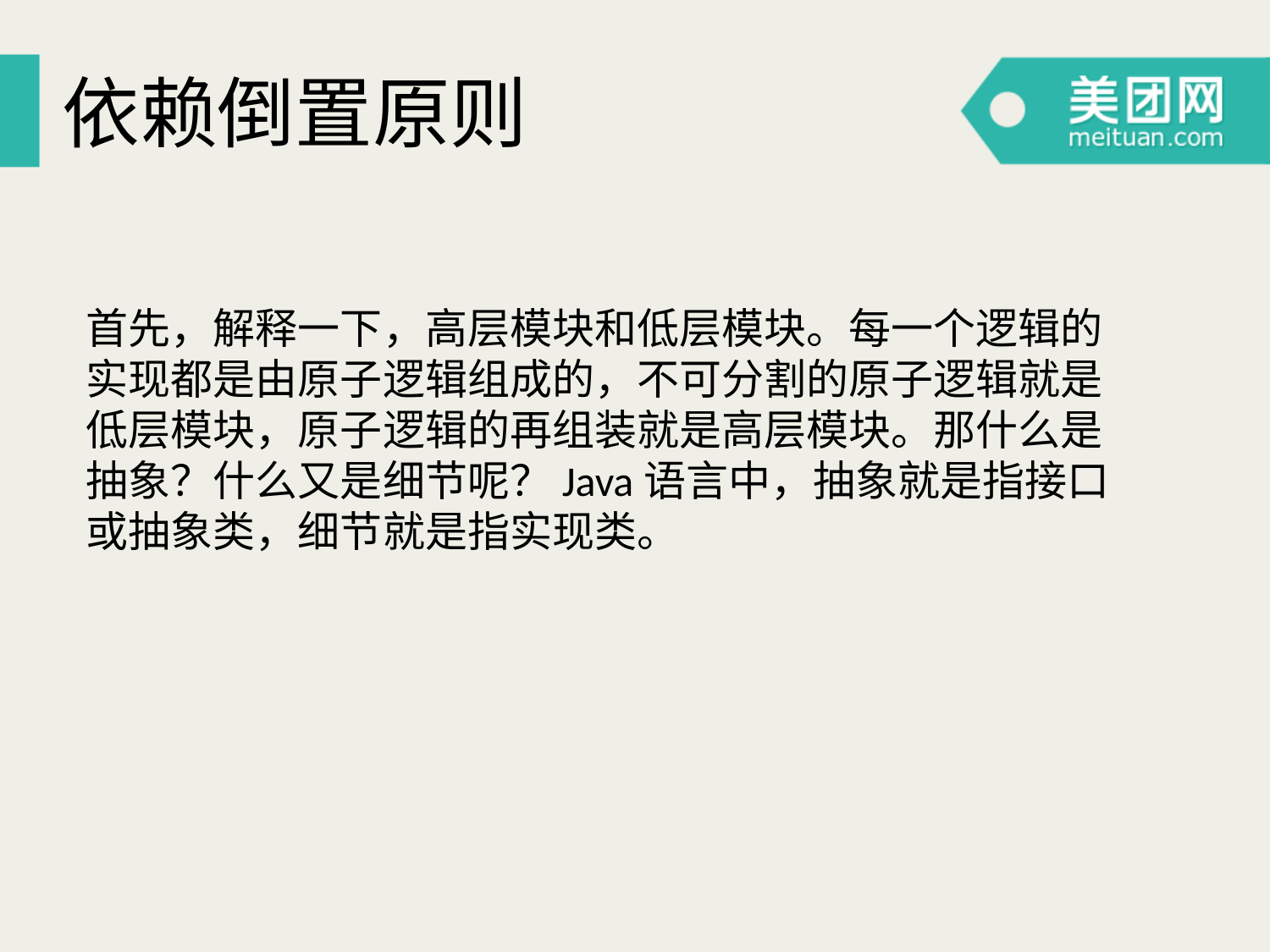

依赖倒置原则
首先，解释一下，高层模块和低层模块。每一个逻辑的实现都是由原子逻辑组成的，不可分割的原子逻辑就是低层模块，原子逻辑的再组装就是高层模块。那什么是抽象？什么又是细节呢？Java语言中，抽象就是指接口或抽象类，细节就是指实现类。